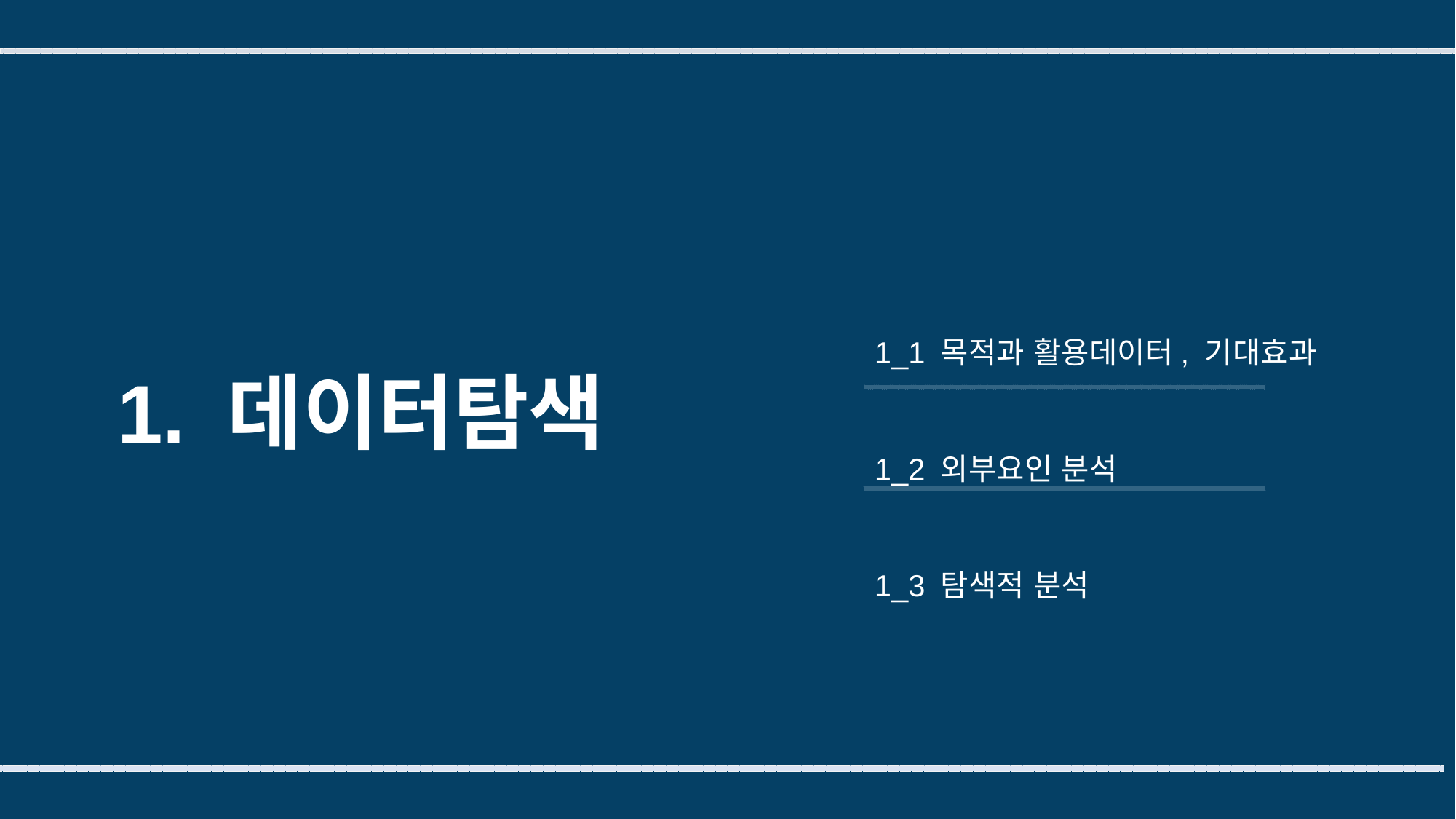

1. 데이터탐색

1_1 목적과 활용데이터, 기대효과
1_2 외부요인 분석
1_3 탐색적 분석